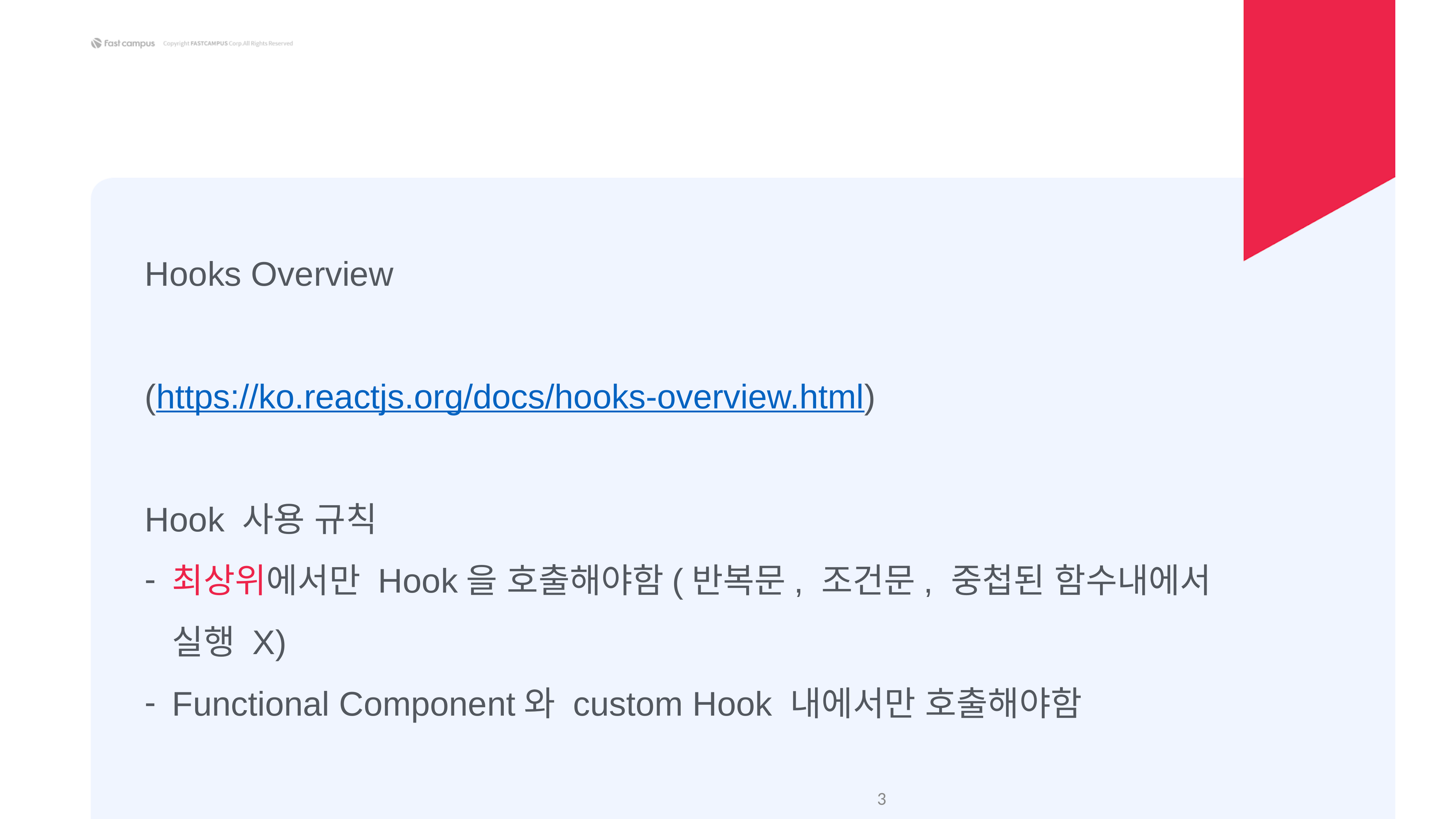

Hooks Overview

(https://ko.reactjs.org/docs/hooks-overview.html)

Hook 사용 규칙
최상위에서만 Hook을 호출해야함(반복문, 조건문, 중첩된 함수내에서 실행 X)
Functional Component와 custom Hook 내에서만 호출해야함
3